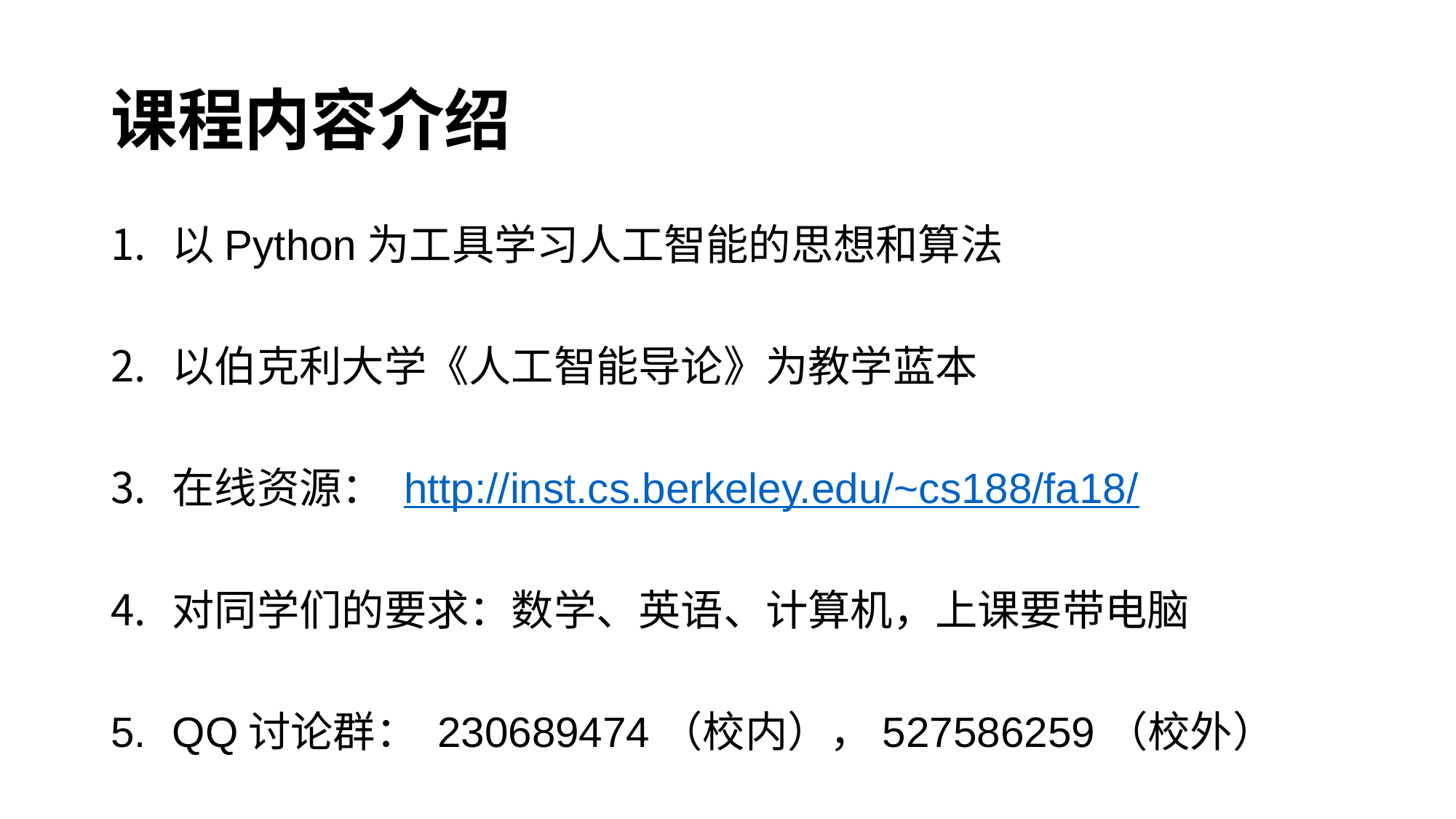

# 课程内容介绍
以Python为工具学习人工智能的思想和算法

以伯克利大学《人工智能导论》为教学蓝本

在线资源： http://inst.cs.berkeley.edu/~cs188/fa18/

对同学们的要求：数学、英语、计算机，上课要带电脑

QQ讨论群： 230689474（校内），527586259（校外）